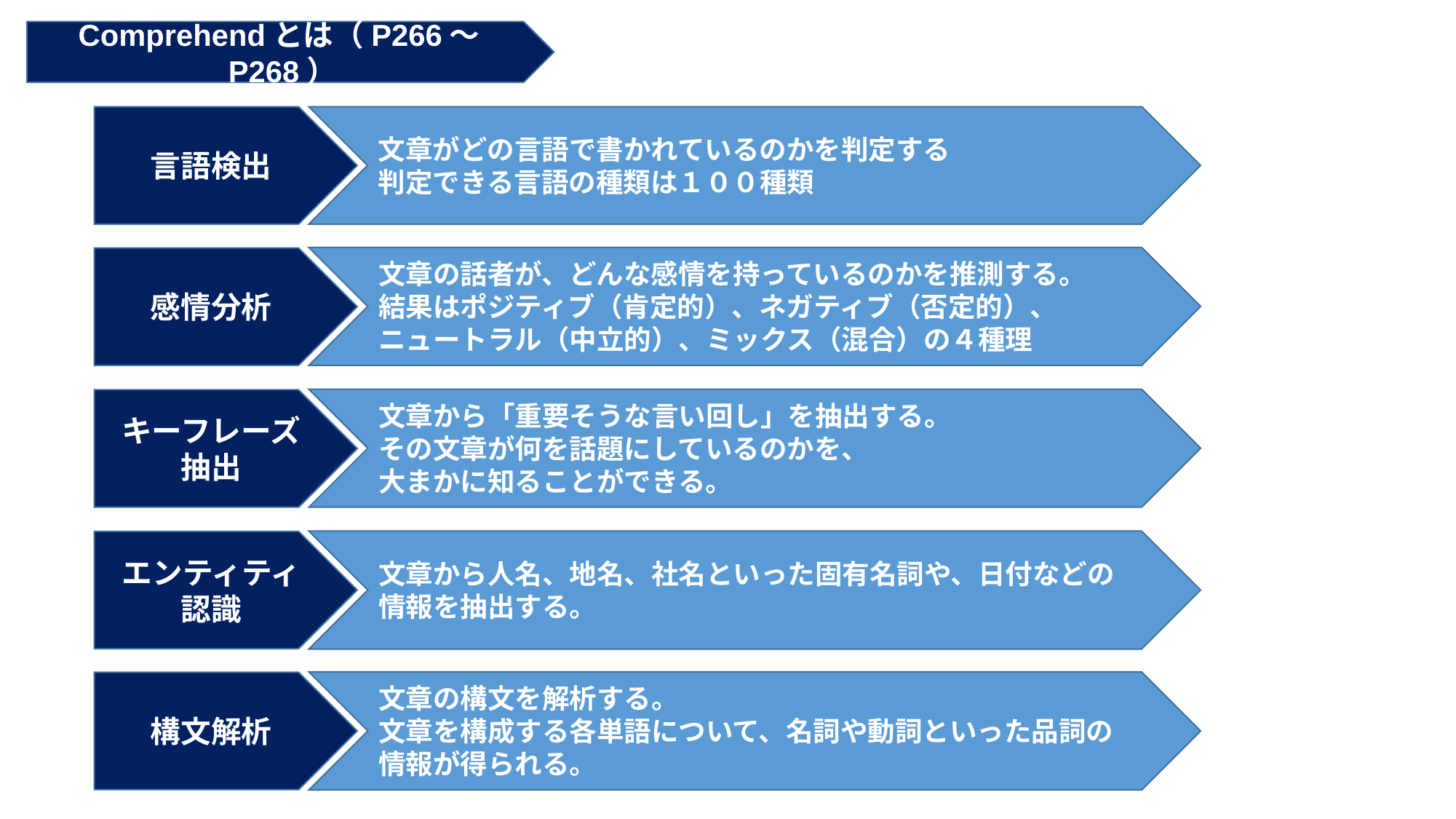

Comprehendとは（P266～P268）
言語検出
文章がどの言語で書かれているのかを判定する
判定できる言語の種類は１００種類
文章の話者が、どんな感情を持っているのかを推測する。
結果はポジティブ（肯定的）、ネガティブ（否定的）、ニュートラル（中立的）、ミックス（混合）の４種理
感情分析
文章から「重要そうな言い回し」を抽出する。
その文章が何を話題にしているのかを、
大まかに知ることができる。
キーフレーズ
抽出
文章から人名、地名、社名といった固有名詞や、日付などの情報を抽出する。
エンティティ
認識
文章の構文を解析する。
文章を構成する各単語について、名詞や動詞といった品詞の情報が得られる。
構文解析